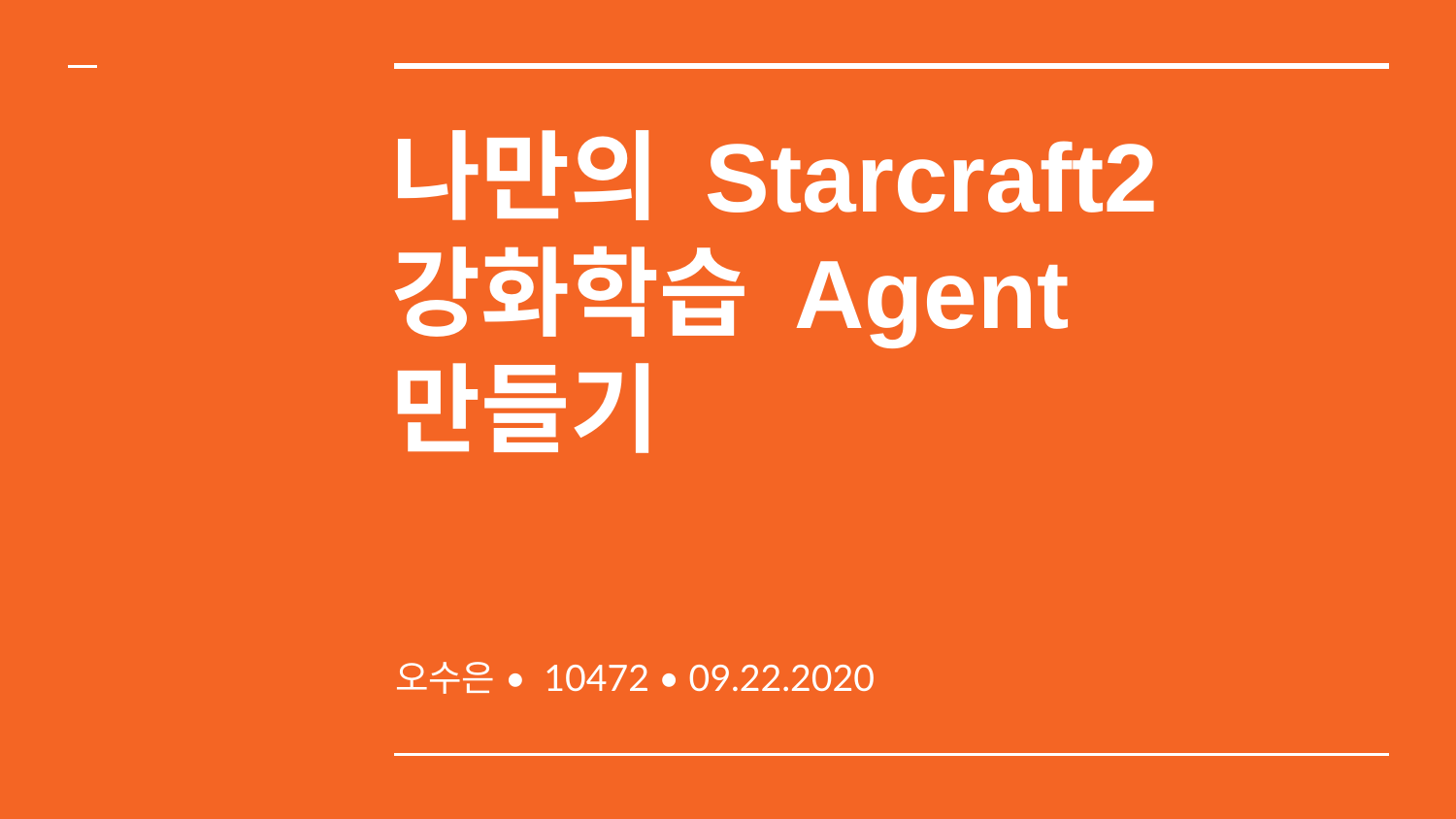

# 나만의 Starcraft2 강화학습 Agent 만들기
오수은 • 10472 • 09.22.2020